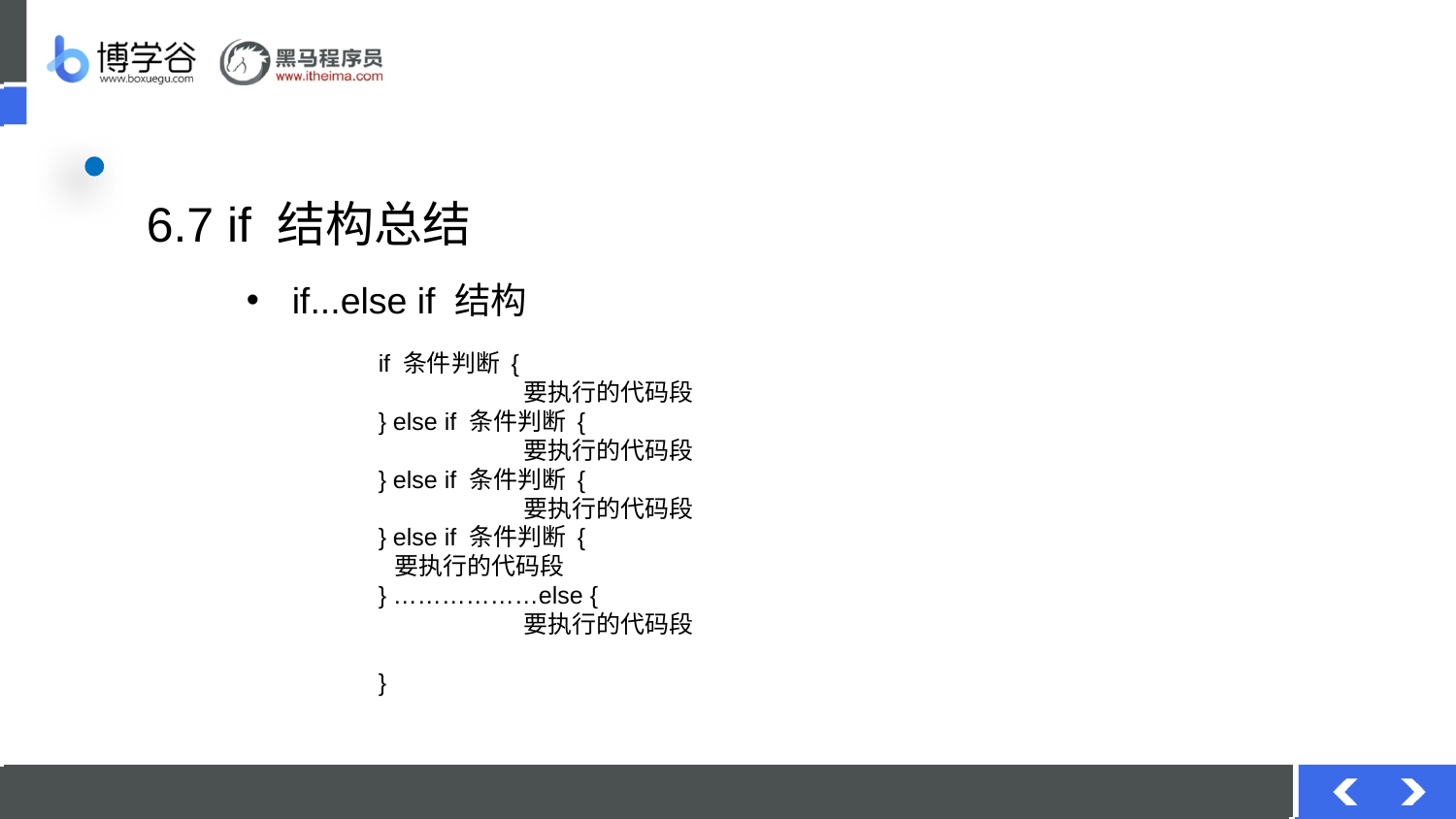

# 6.7 if 结构总结
if...else if 结构
if 条件判断 {
	要执行的代码段
} else if 条件判断 {
	要执行的代码段
} else if 条件判断 {
	要执行的代码段
} else if 条件判断 {
  要执行的代码段
} ………………else {
	要执行的代码段

}